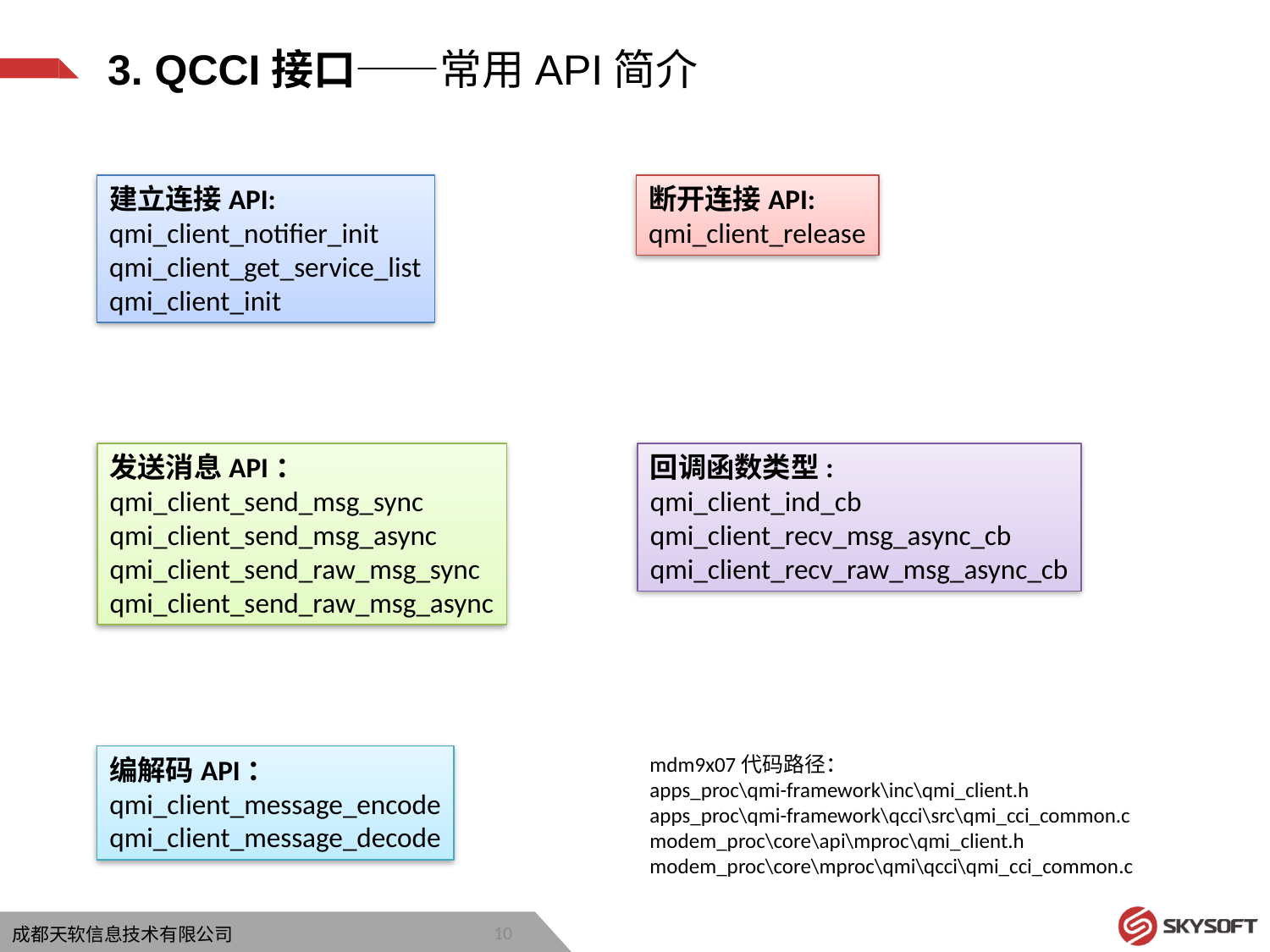

3. QCCI接口——常用API简介
建立连接API:
qmi_client_notifier_init
qmi_client_get_service_list
qmi_client_init
断开连接API:
qmi_client_release
发送消息API：
qmi_client_send_msg_sync
qmi_client_send_msg_async
qmi_client_send_raw_msg_sync
qmi_client_send_raw_msg_async
回调函数类型:
qmi_client_ind_cb
qmi_client_recv_msg_async_cb
qmi_client_recv_raw_msg_async_cb
mdm9x07代码路径：
apps_proc\qmi-framework\inc\qmi_client.h
apps_proc\qmi-framework\qcci\src\qmi_cci_common.c
modem_proc\core\api\mproc\qmi_client.h
modem_proc\core\mproc\qmi\qcci\qmi_cci_common.c
编解码API：
qmi_client_message_encode
qmi_client_message_decode
10